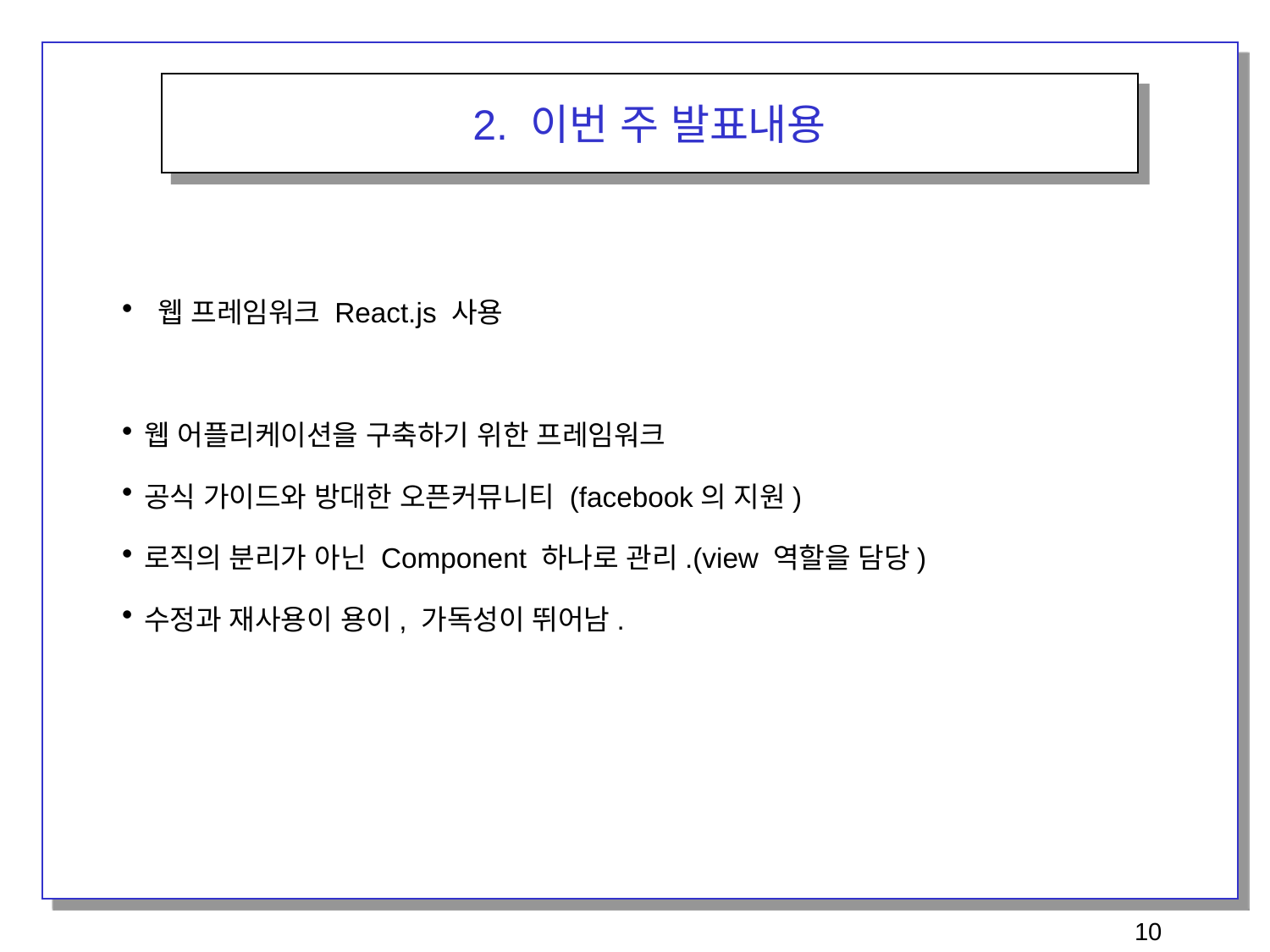

2. 이번 주 발표내용
 웹 프레임워크 React.js 사용

웹 어플리케이션을 구축하기 위한 프레임워크
공식 가이드와 방대한 오픈커뮤니티 (facebook의 지원)
로직의 분리가 아닌 Component 하나로 관리.(view 역할을 담당)
수정과 재사용이 용이, 가독성이 뛰어남.

10